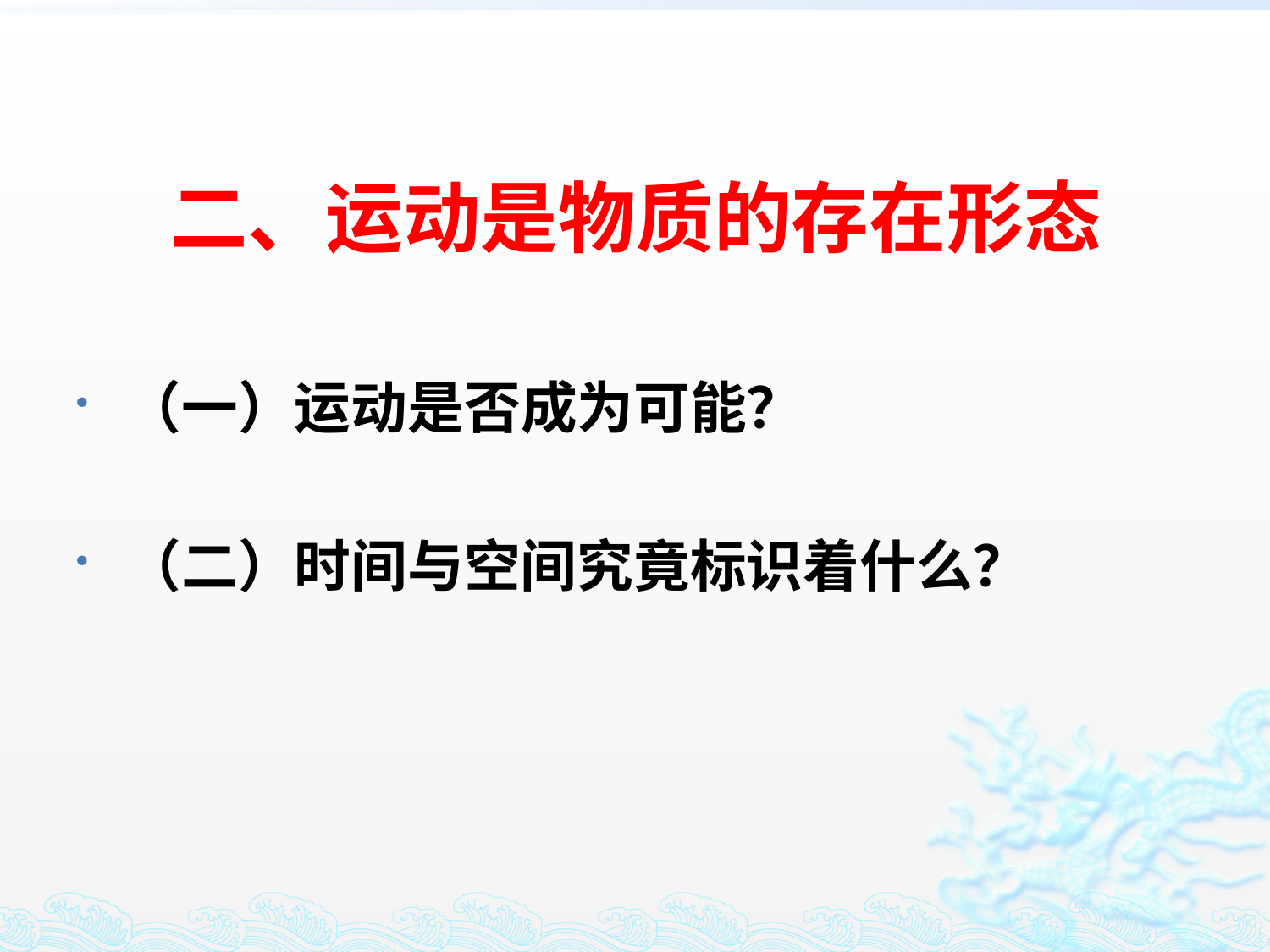

# 二、运动是物质的存在形态
（一）运动是否成为可能？

（二）时间与空间究竟标识着什么？